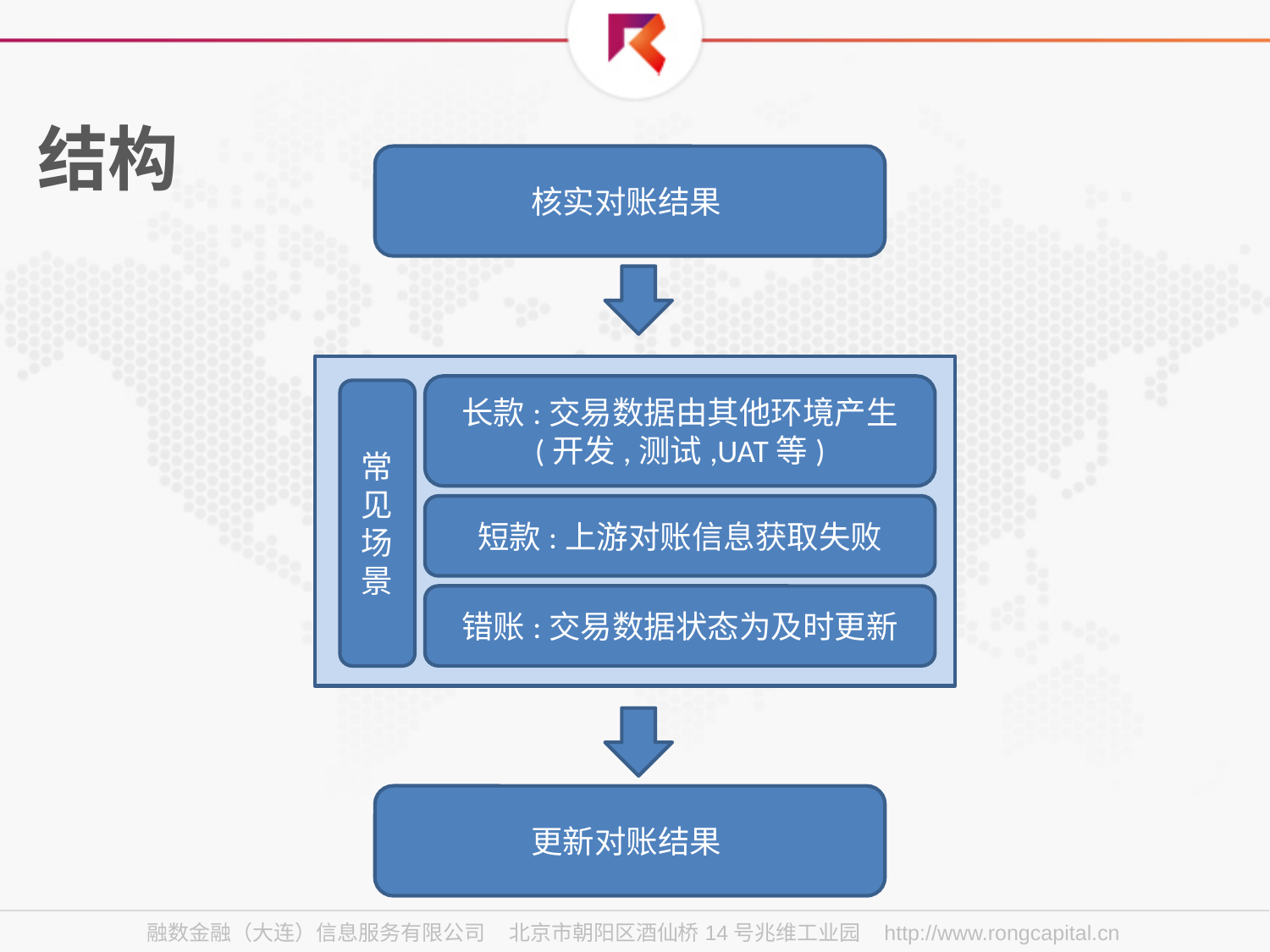

# 结构
核实对账结果

长款:交易数据由其他环境产生
(开发,测试,UAT等)
常见场景
短款:上游对账信息获取失败
错账:交易数据状态为及时更新

更新对账结果